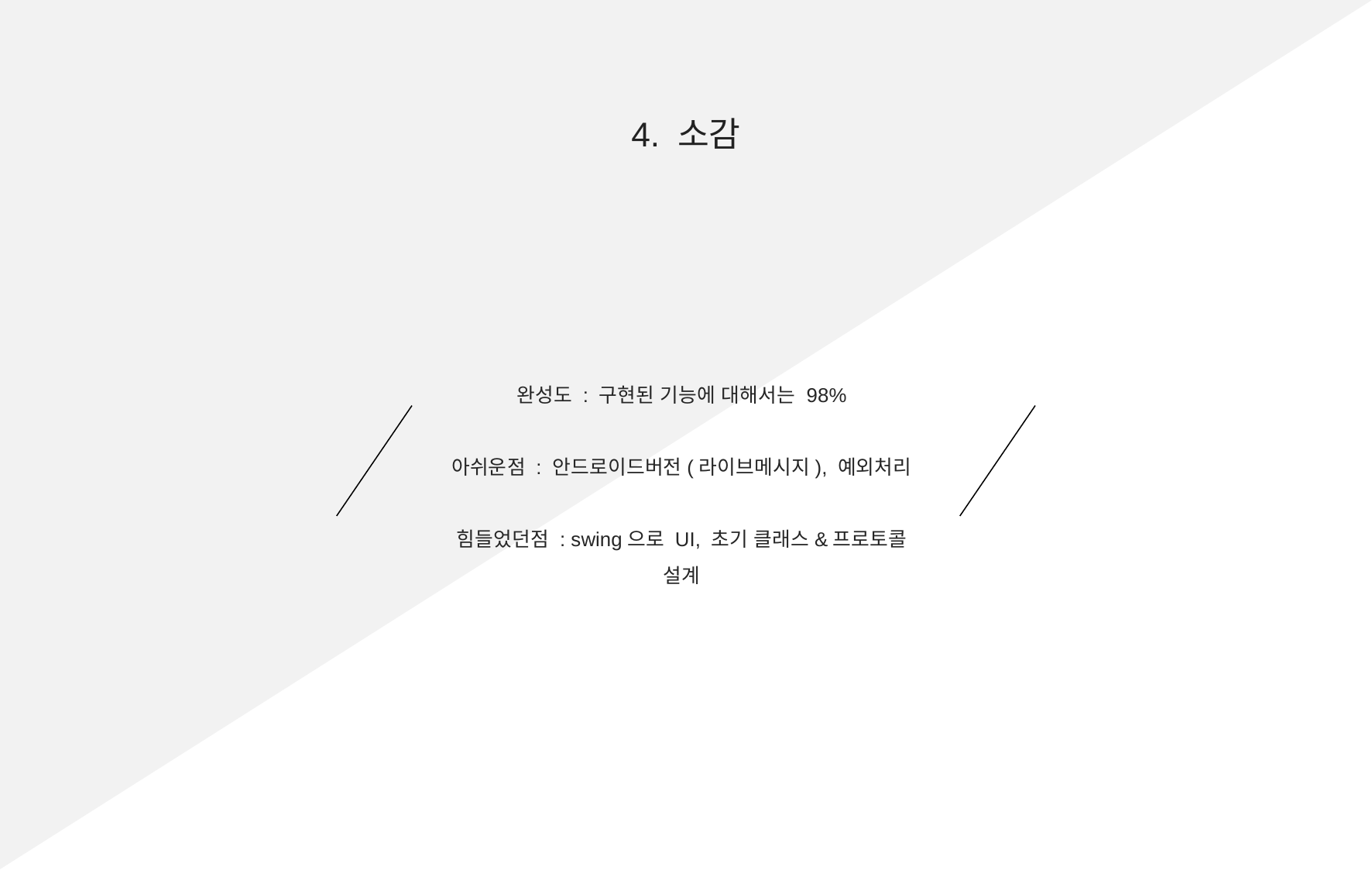

4. 소감
완성도 : 구현된 기능에 대해서는 98%

아쉬운점 : 안드로이드버전(라이브메시지), 예외처리

힘들었던점 : swing으로 UI, 초기 클래스&프로토콜 설계